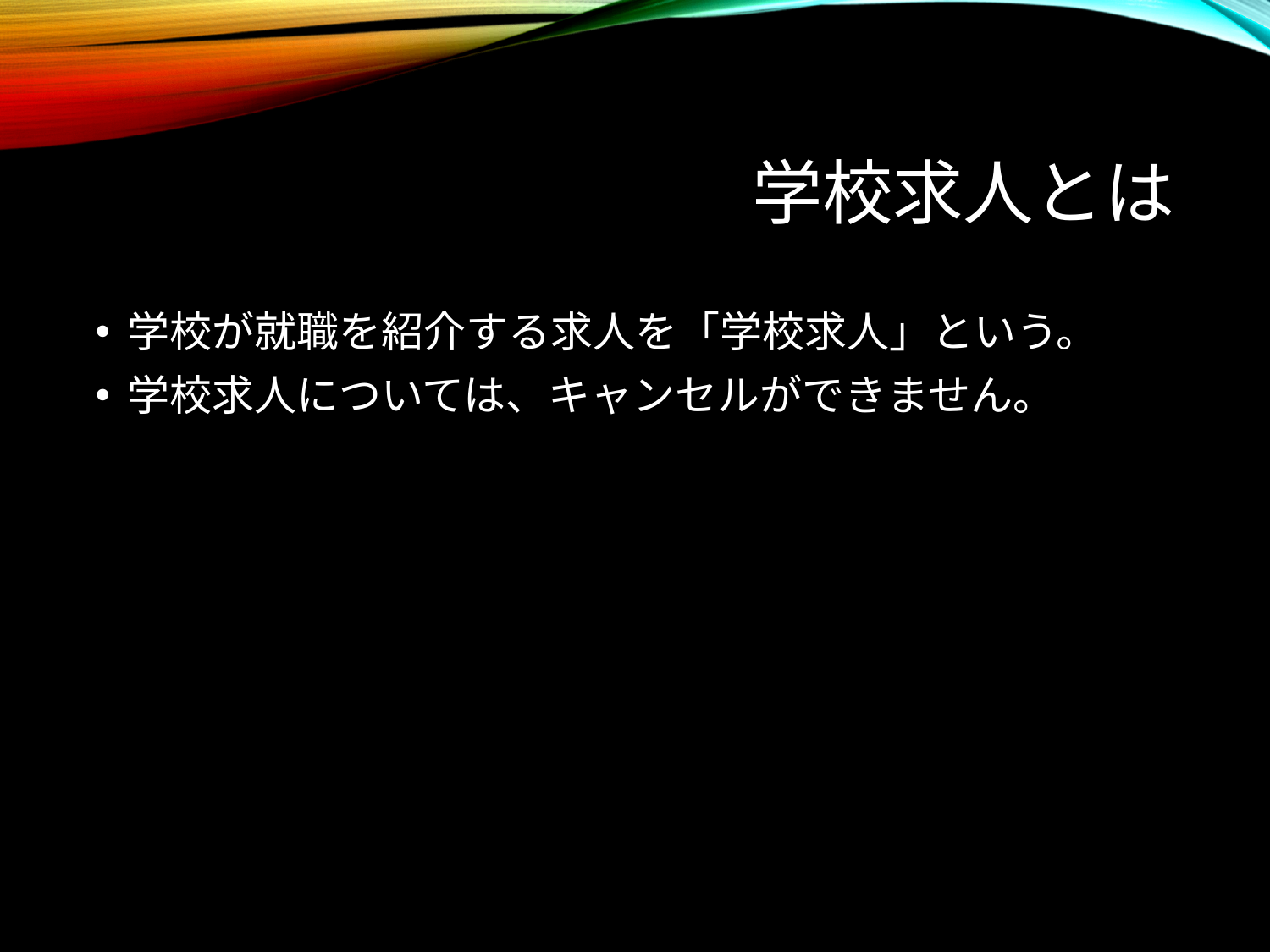

# 学校求人とは
学校が就職を紹介する求人を「学校求人」という。
学校求人については、キャンセルができません。